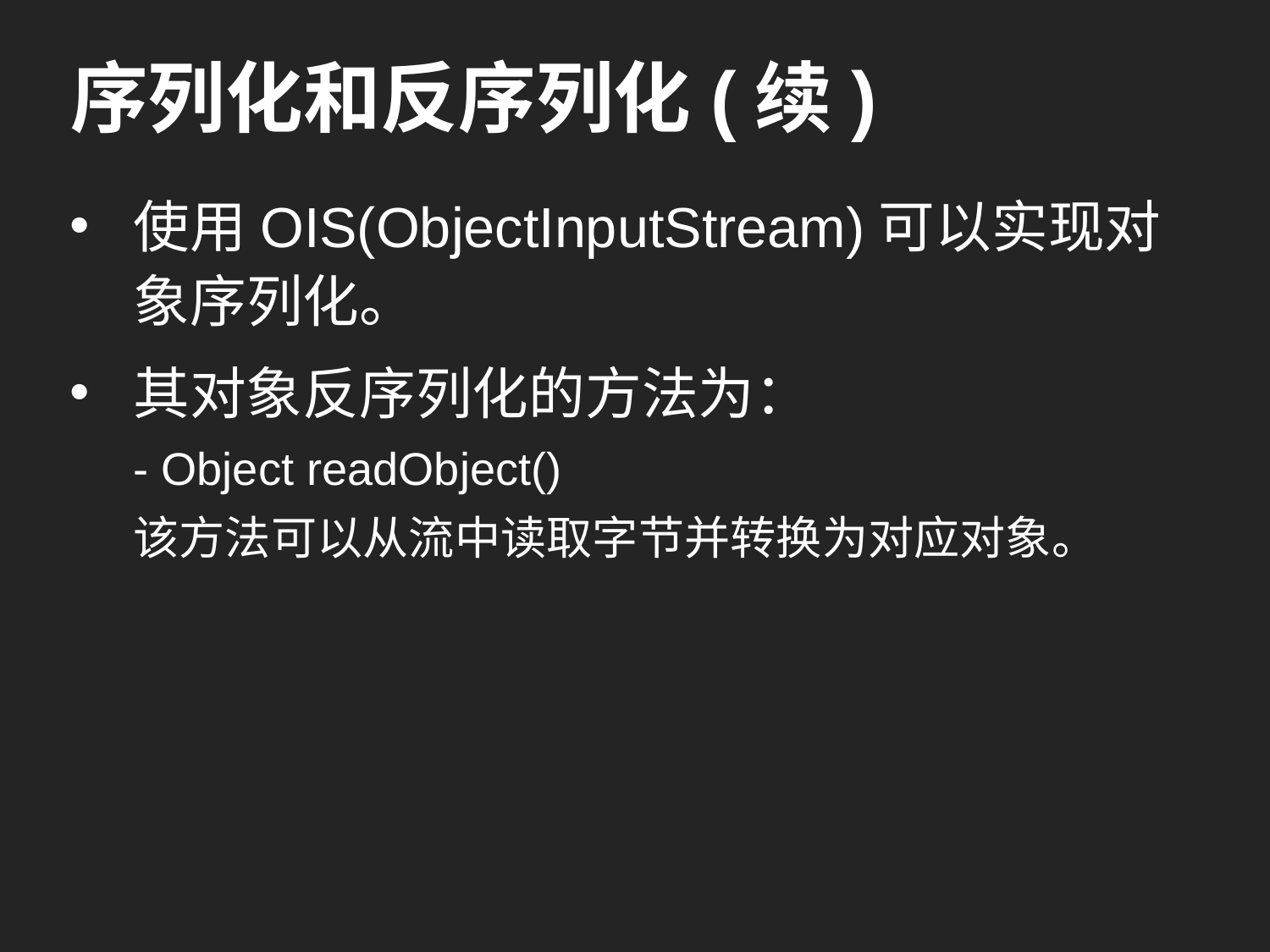

# 序列化和反序列化(续)
使用OIS(ObjectInputStream)可以实现对象序列化。
其对象反序列化的方法为：
- Object readObject()
该方法可以从流中读取字节并转换为对应对象。